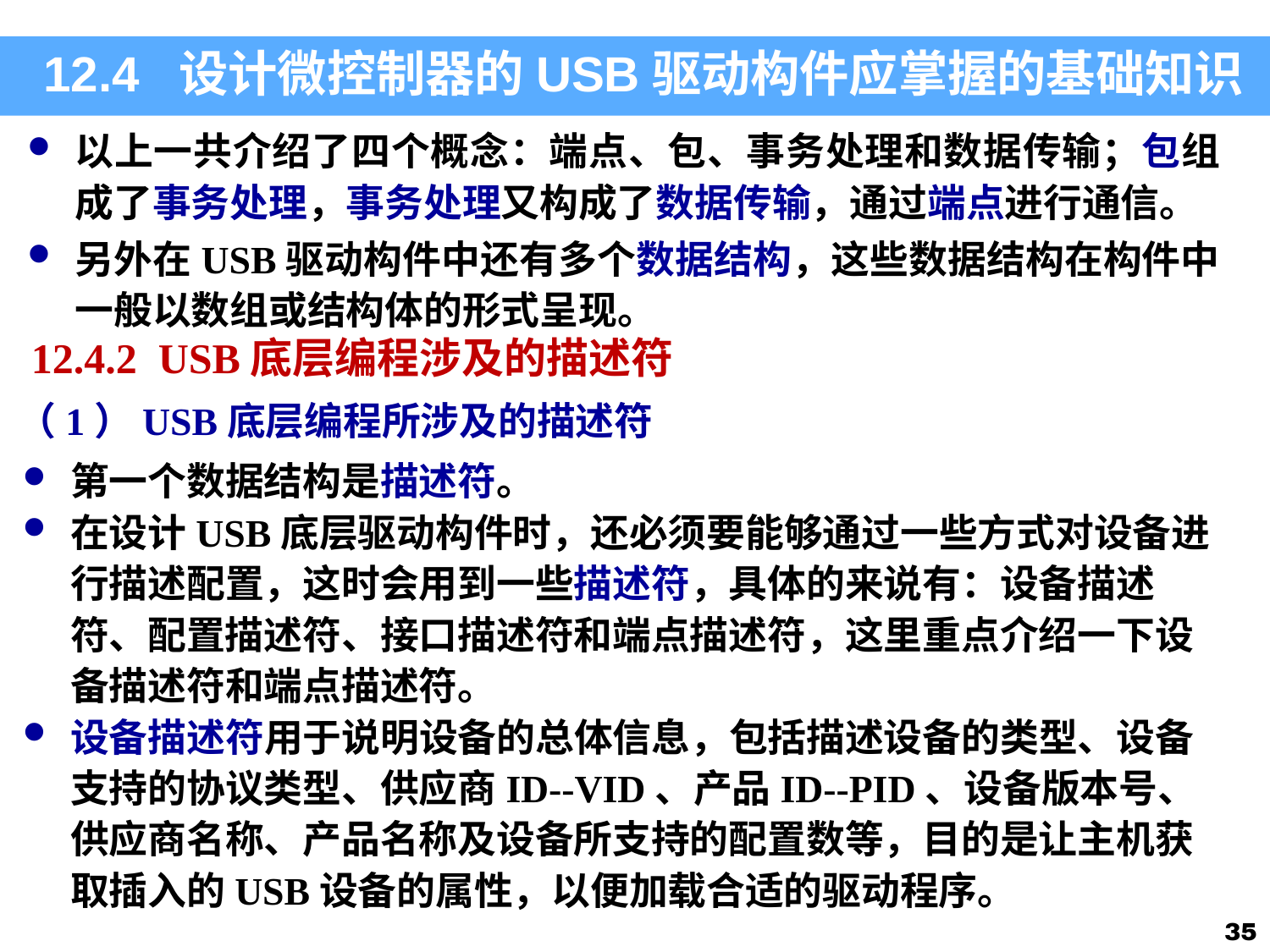

12.4  设计微控制器的USB驱动构件应掌握的基础知识
以上一共介绍了四个概念：端点、包、事务处理和数据传输；包组成了事务处理，事务处理又构成了数据传输，通过端点进行通信。
另外在USB驱动构件中还有多个数据结构，这些数据结构在构件中一般以数组或结构体的形式呈现。
12.4.2  USB底层编程涉及的描述符
（1）USB底层编程所涉及的描述符
第一个数据结构是描述符。
在设计USB底层驱动构件时，还必须要能够通过一些方式对设备进行描述配置，这时会用到一些描述符，具体的来说有：设备描述符、配置描述符、接口描述符和端点描述符，这里重点介绍一下设备描述符和端点描述符。
设备描述符用于说明设备的总体信息，包括描述设备的类型、设备支持的协议类型、供应商ID--VID、产品ID--PID、设备版本号、供应商名称、产品名称及设备所支持的配置数等，目的是让主机获取插入的USB设备的属性，以便加载合适的驱动程序。

35